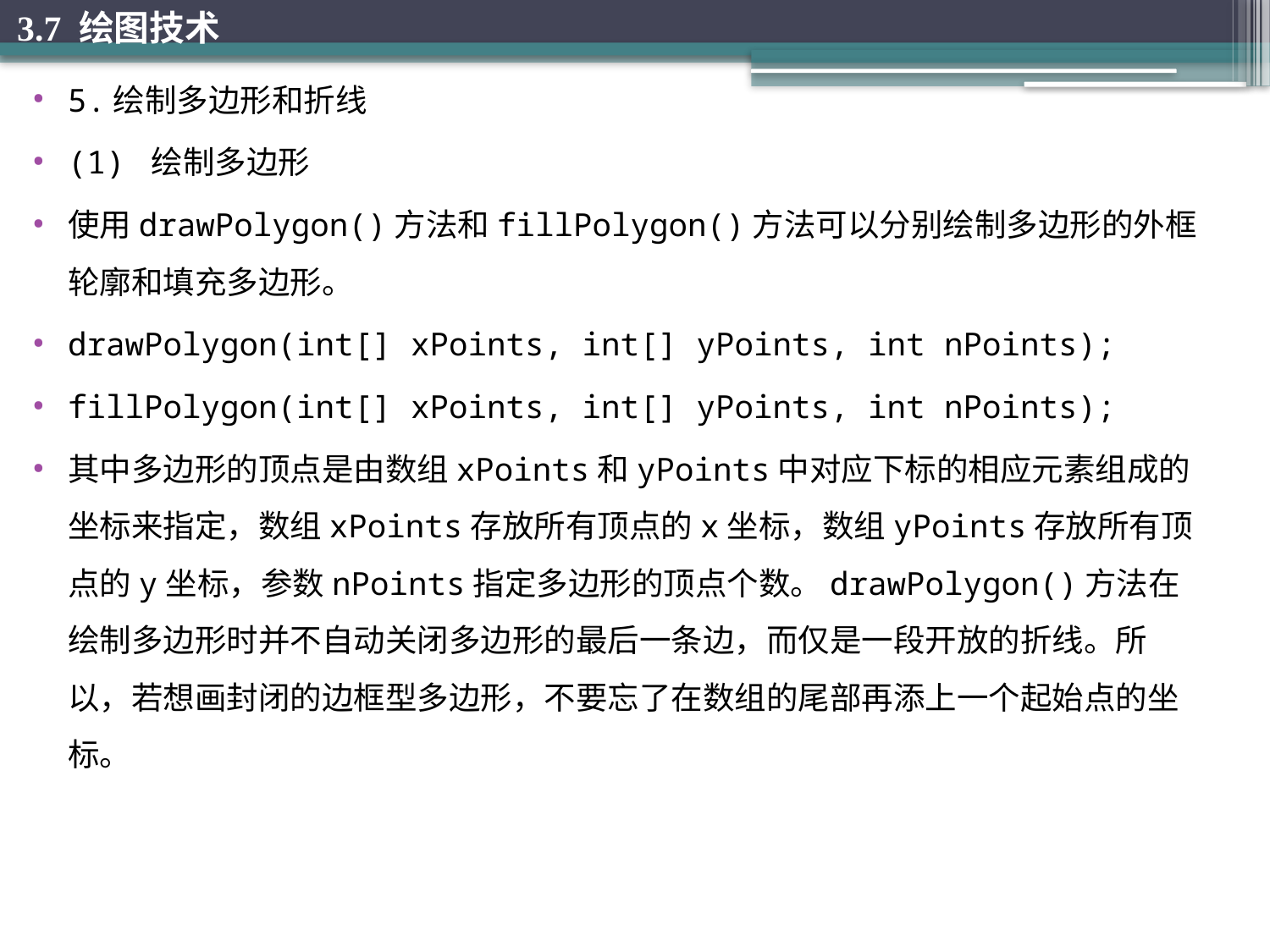

3.7 绘图技术
5.绘制多边形和折线
(1) 绘制多边形
使用drawPolygon()方法和fillPolygon()方法可以分别绘制多边形的外框轮廓和填充多边形。
drawPolygon(int[] xPoints, int[] yPoints, int nPoints);
fillPolygon(int[] xPoints, int[] yPoints, int nPoints);
其中多边形的顶点是由数组xPoints和yPoints中对应下标的相应元素组成的坐标来指定，数组xPoints存放所有顶点的x坐标，数组yPoints存放所有顶点的y坐标，参数nPoints指定多边形的顶点个数。drawPolygon()方法在绘制多边形时并不自动关闭多边形的最后一条边，而仅是一段开放的折线。所以，若想画封闭的边框型多边形，不要忘了在数组的尾部再添上一个起始点的坐标。